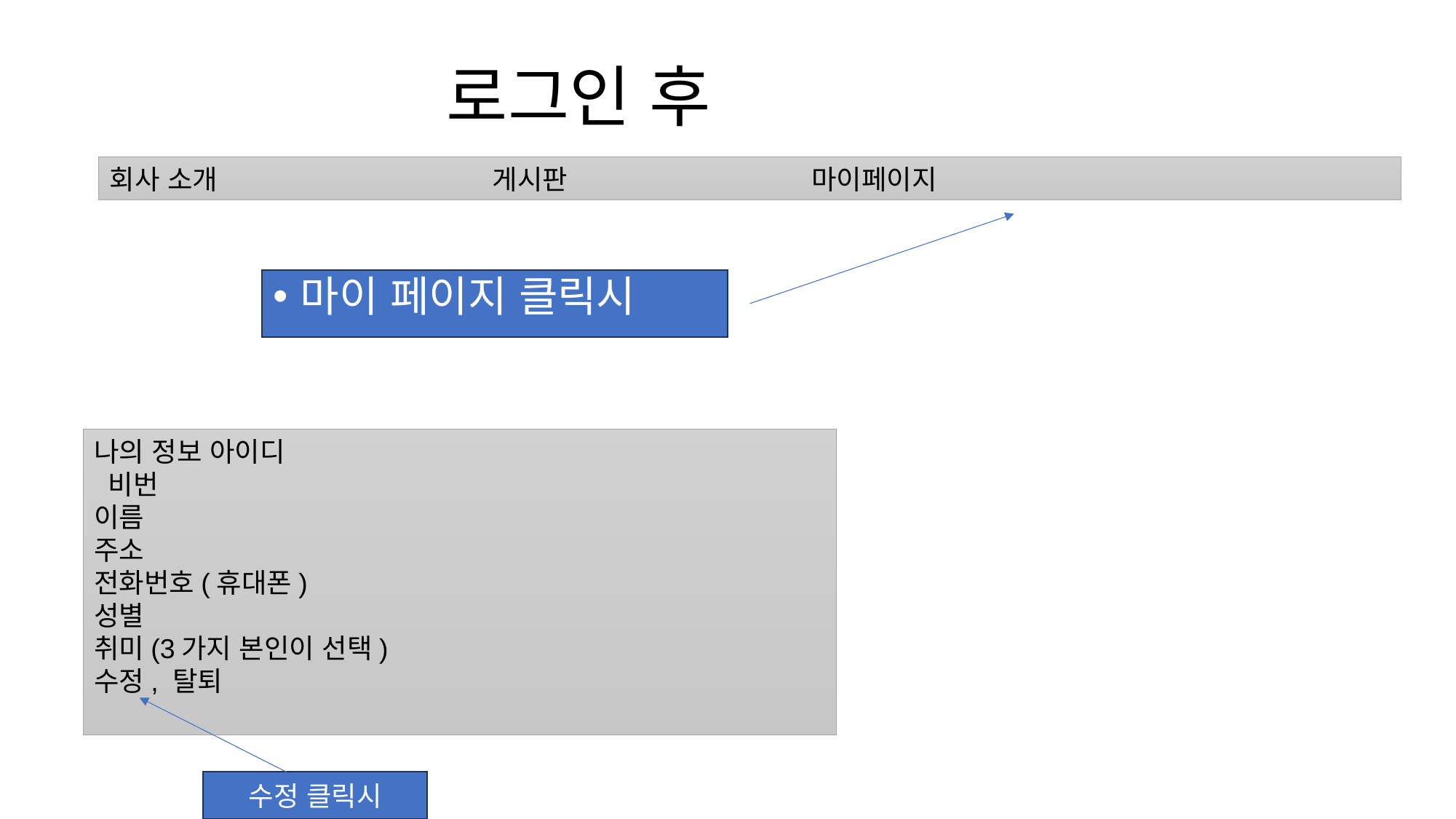

# 로그인 후
회사 소개                                    게시판                                마이페이지
마이 페이지 클릭시
나의 정보 아이디
 비번
이름
주소
전화번호(휴대폰)
성별
취미(3가지 본인이 선택)
수정, 탈퇴

수정 클릭시